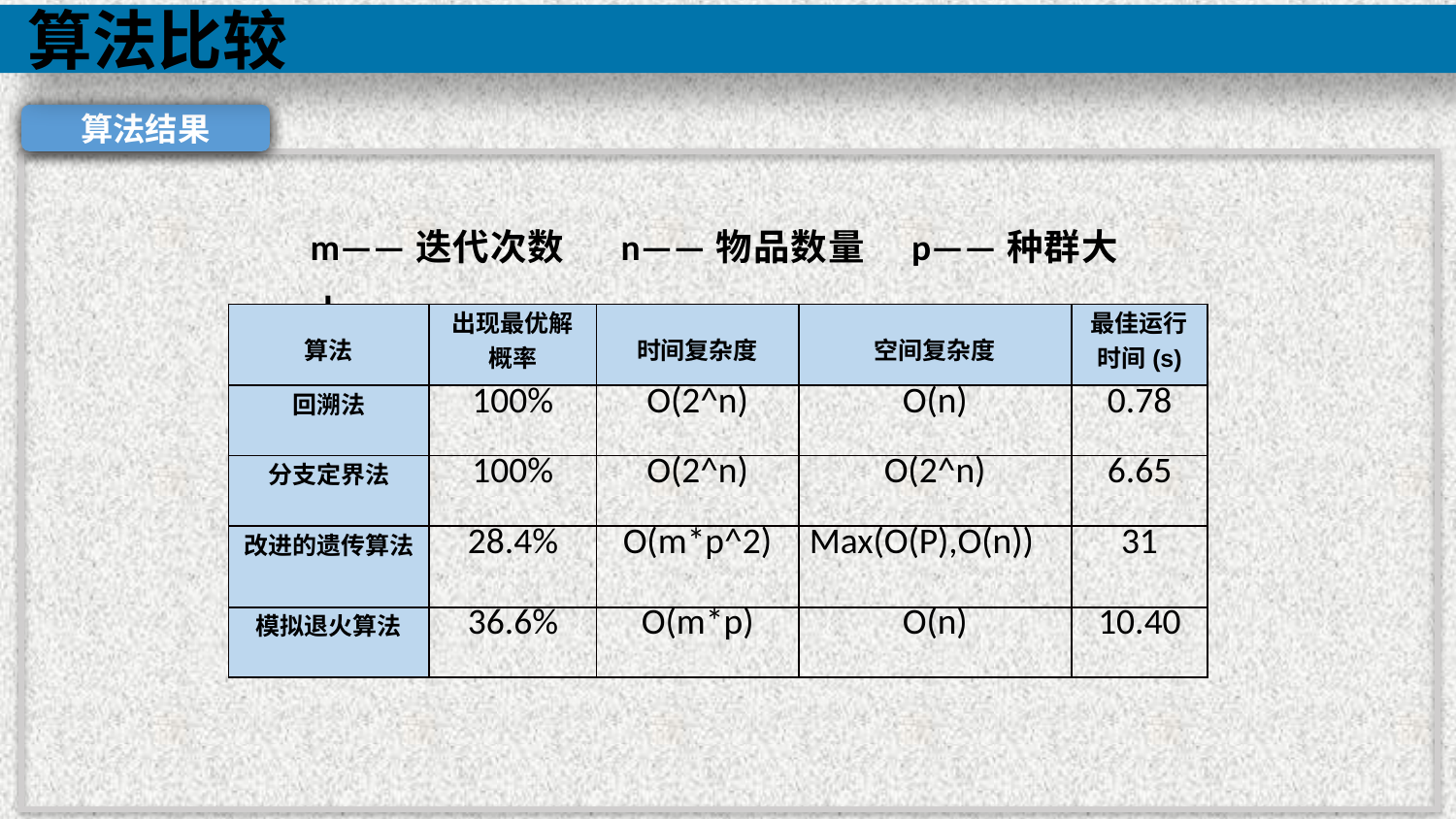

算法比较

算法结果

m——迭代次数     n——物品数量    p——种群大小

| 算法 | 出现最优解 概率 | 时间复杂度 | 空间复杂度 | 最佳运行 时间(s) |
| --- | --- | --- | --- | --- |
| 回溯法 | 100% | O(2^n) | O(n) | 0.78 |
| 分支定界法 | 100% | O(2^n) | O(2^n) | 6.65 |
| 改进的遗传算法 | 28.4% | O(m\*p^2) | Max(O(P),O(n)) | 31 |
| 模拟退火算法 | 36.6% | O(m\*p) | O(n) | 10.40 |